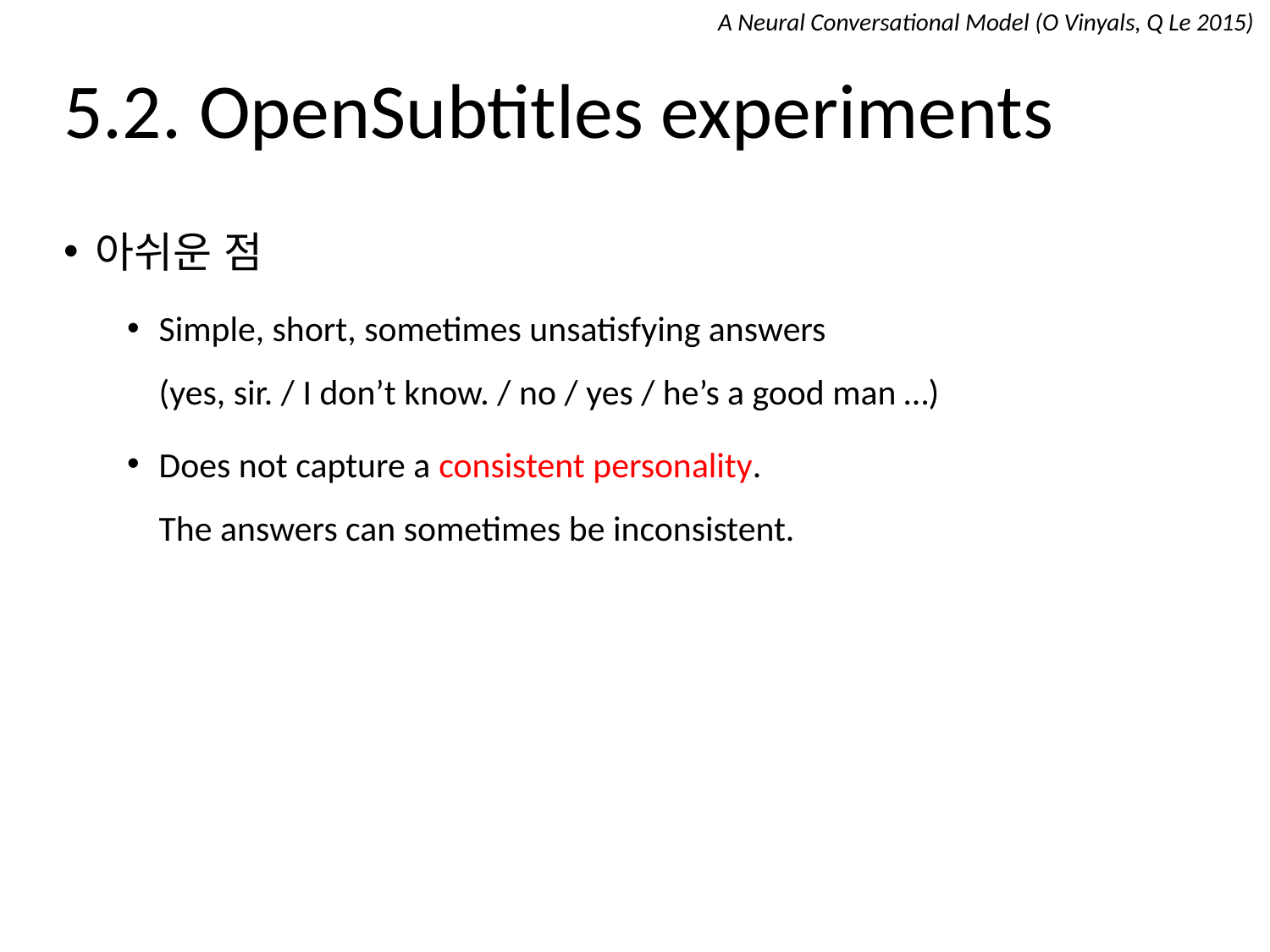

A Neural Conversational Model (O Vinyals, Q Le 2015)
# 5.2. OpenSubtitles experiments
아쉬운 점
Simple, short, sometimes unsatisfying answers
(yes, sir. / I don’t know. / no / yes / he’s a good man …)
Does not capture a consistent personality.
The answers can sometimes be inconsistent.